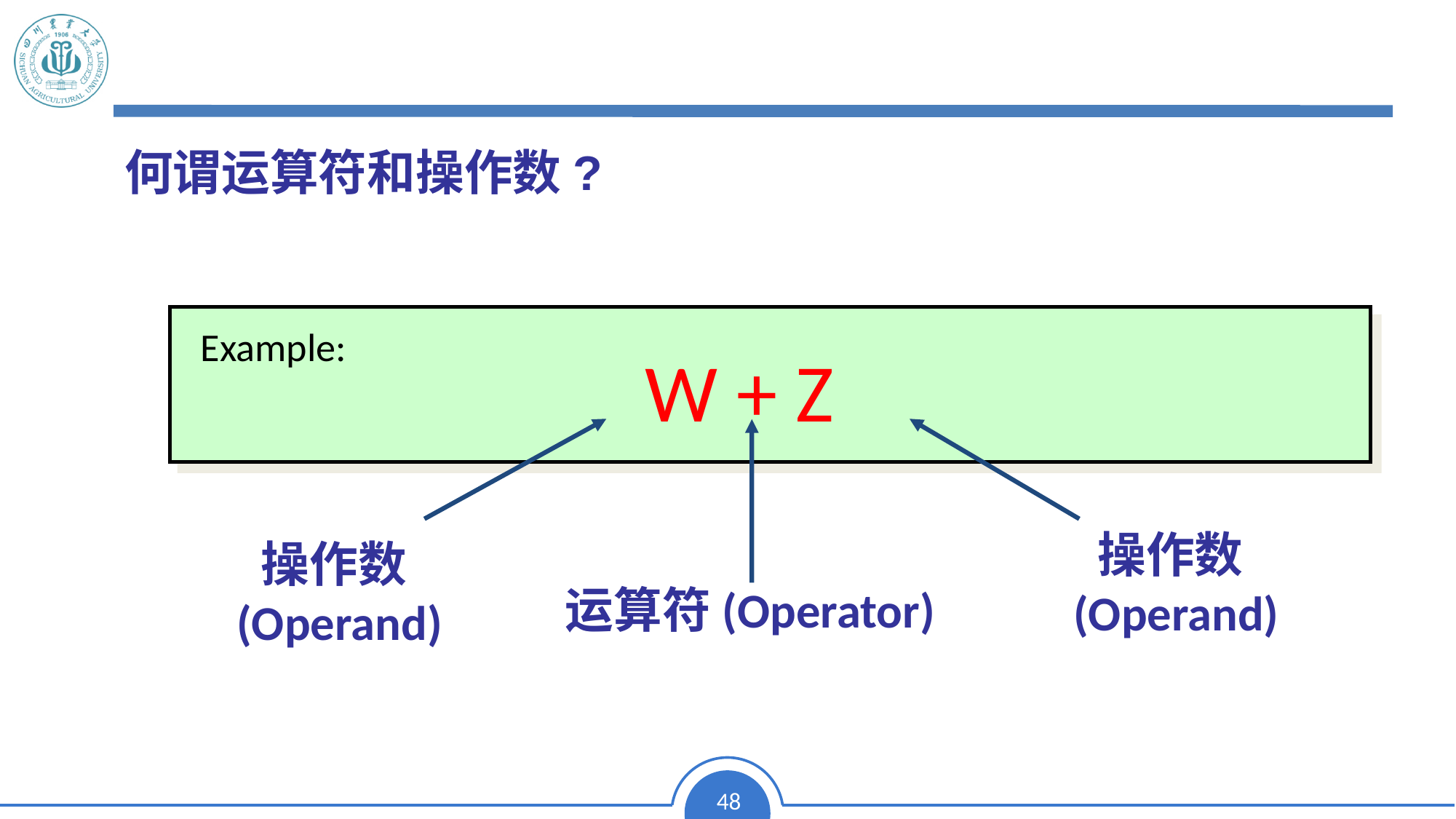

何谓运算符和操作数?
Example:

W + Z

操作数(Operand)

操作数(Operand)

运算符(Operator)